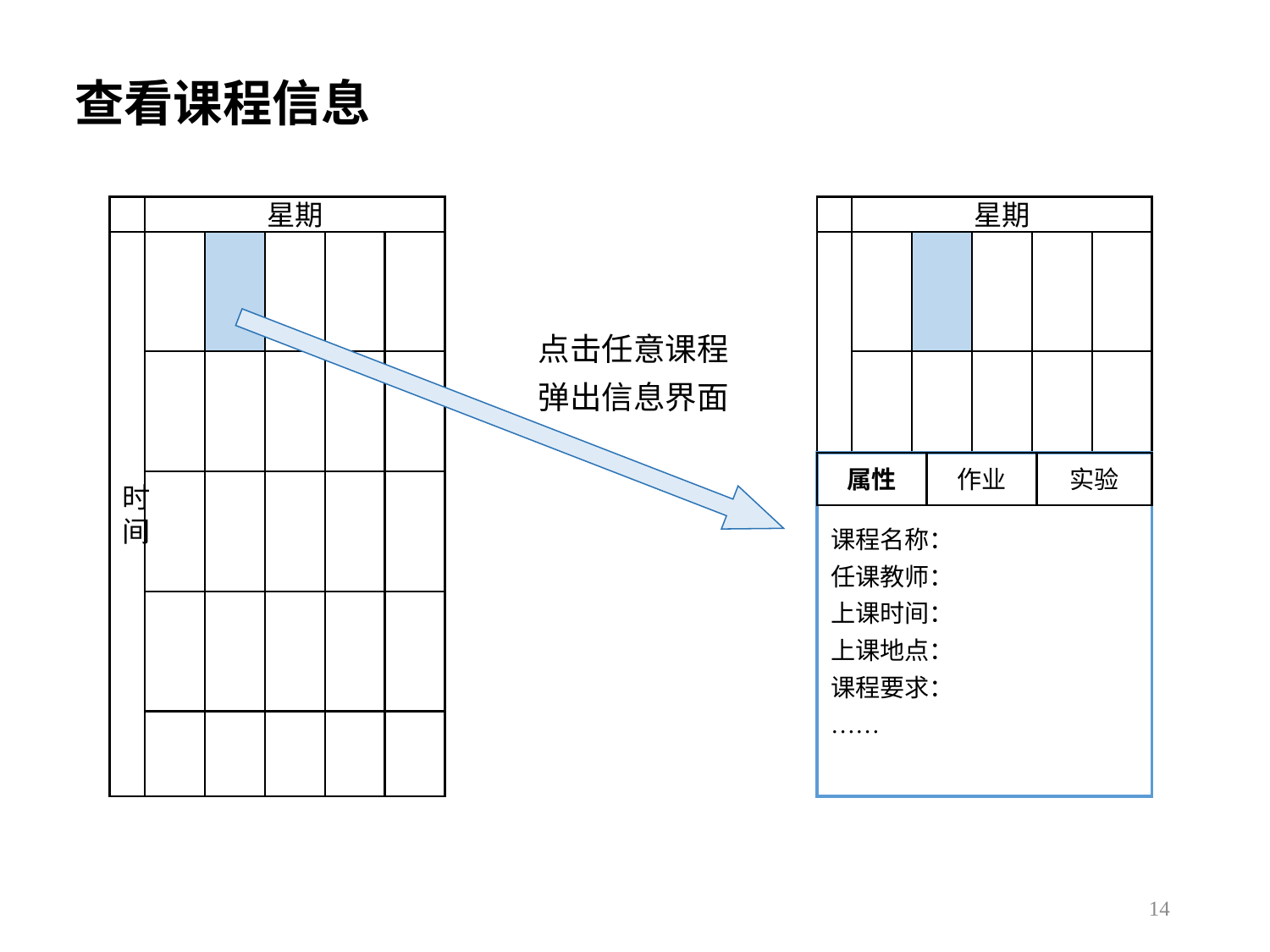

# 查看课程信息
星期
星期

时间
时间
点击任意课程弹出信息界面

作业
实验
属性

课程名称：
任课教师：
上课时间：
上课地点：
课程要求：
……

14